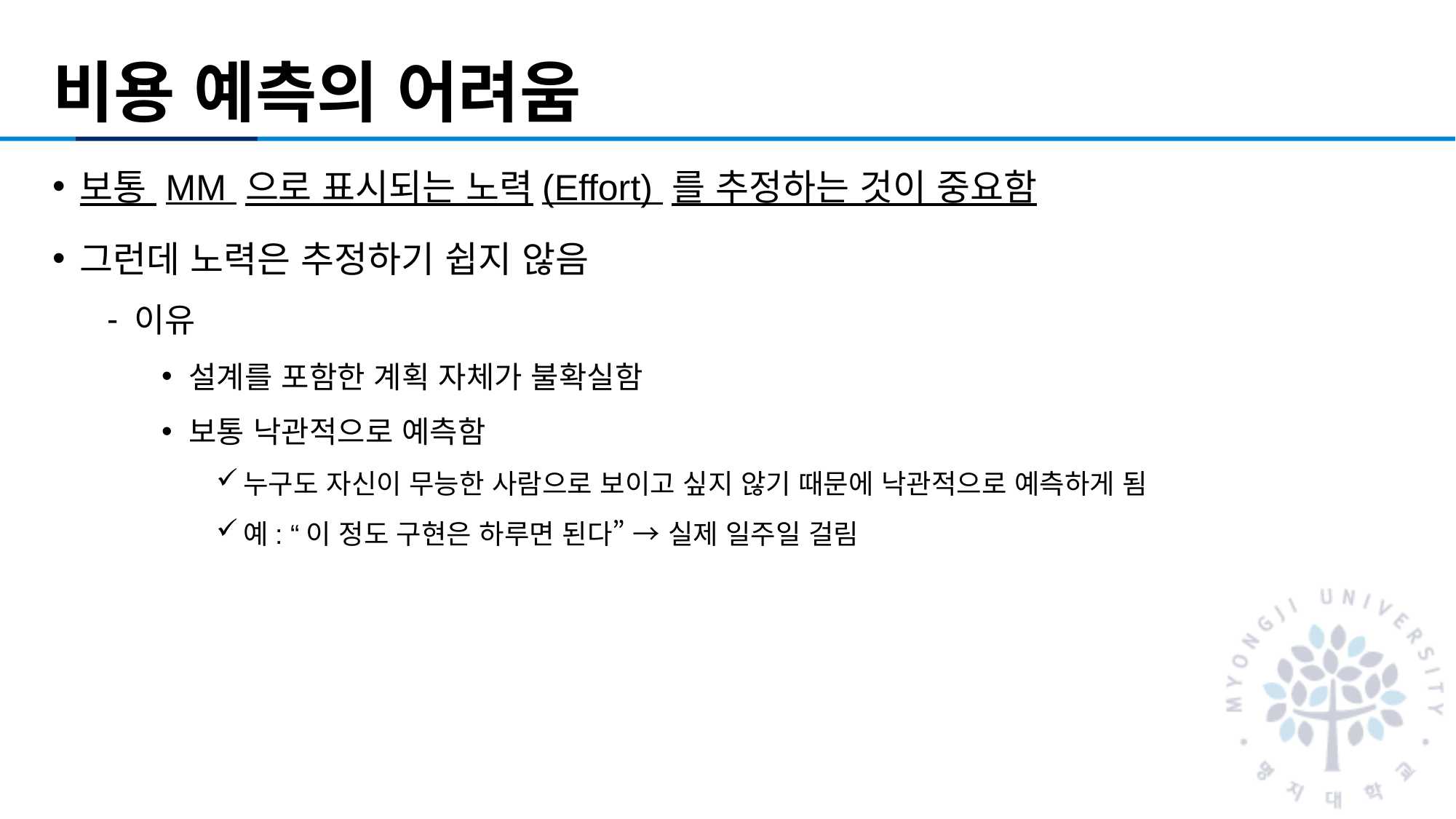

# 비용 예측의 어려움
보통 MM 으로 표시되는 노력(Effort) 를 추정하는 것이 중요함
그런데 노력은 추정하기 쉽지 않음
이유
설계를 포함한 계획 자체가 불확실함
보통 낙관적으로 예측함
누구도 자신이 무능한 사람으로 보이고 싶지 않기 때문에 낙관적으로 예측하게 됨
예: “이 정도 구현은 하루면 된다” → 실제 일주일 걸림